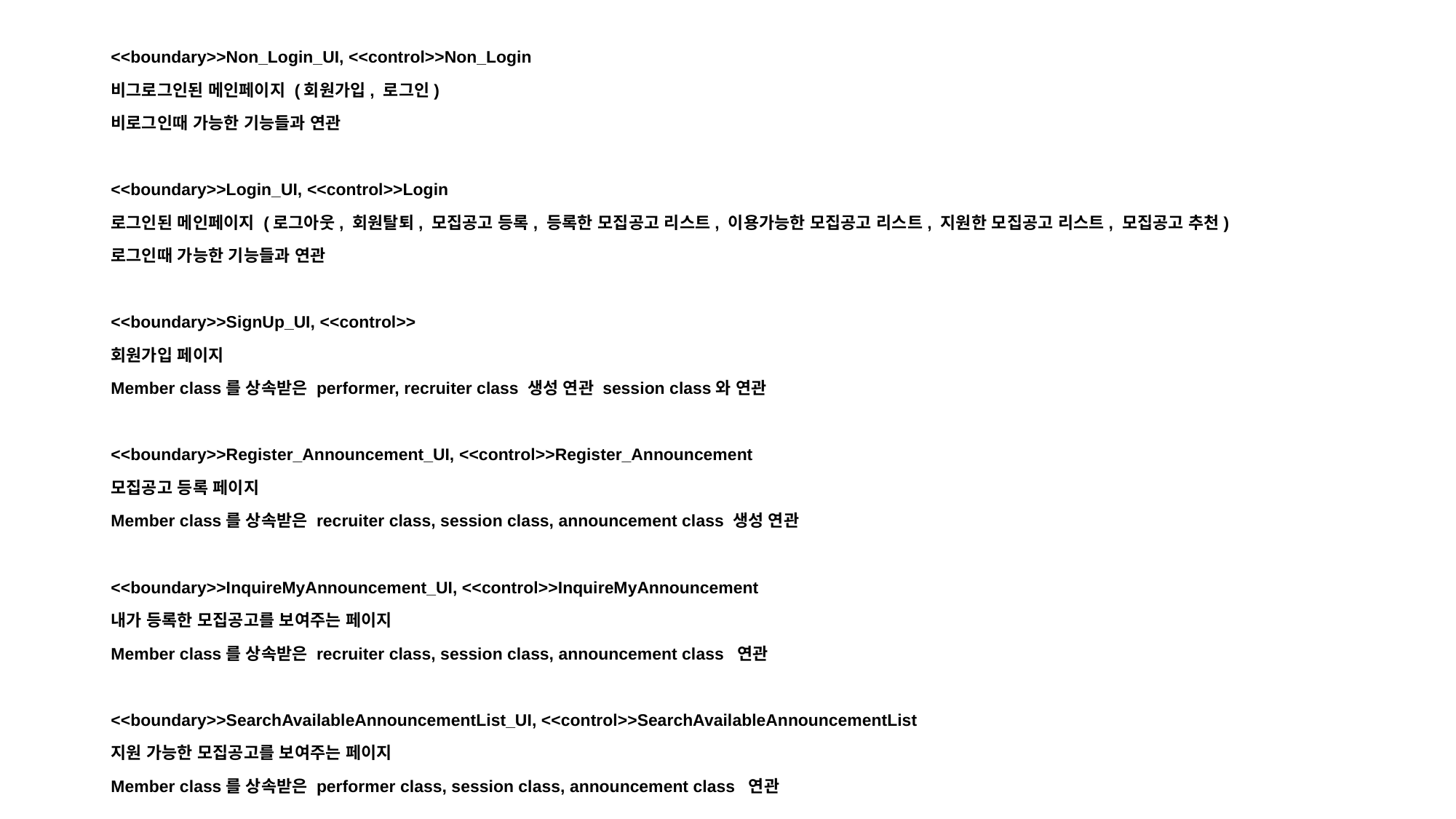

<<boundary>>Non_Login_UI, <<control>>Non_Login
비그로그인된 메인페이지 (회원가입, 로그인)
비로그인때 가능한 기능들과 연관

<<boundary>>Login_UI, <<control>>Login
로그인된 메인페이지 (로그아웃, 회원탈퇴, 모집공고 등록, 등록한 모집공고 리스트, 이용가능한 모집공고 리스트, 지원한 모집공고 리스트, 모집공고 추천)
로그인때 가능한 기능들과 연관

<<boundary>>SignUp_UI, <<control>>
회원가입 페이지
Member class를 상속받은 performer, recruiter class 생성 연관 session class와 연관

<<boundary>>Register_Announcement_UI, <<control>>Register_Announcement
모집공고 등록 페이지
Member class를 상속받은 recruiter class, session class, announcement class 생성 연관

<<boundary>>InquireMyAnnouncement_UI, <<control>>InquireMyAnnouncement
내가 등록한 모집공고를 보여주는 페이지
Member class를 상속받은 recruiter class, session class, announcement class  연관

<<boundary>>SearchAvailableAnnouncementList_UI, <<control>>SearchAvailableAnnouncementList
지원 가능한 모집공고를 보여주는 페이지
Member class를 상속받은 performer class, session class, announcement class  연관